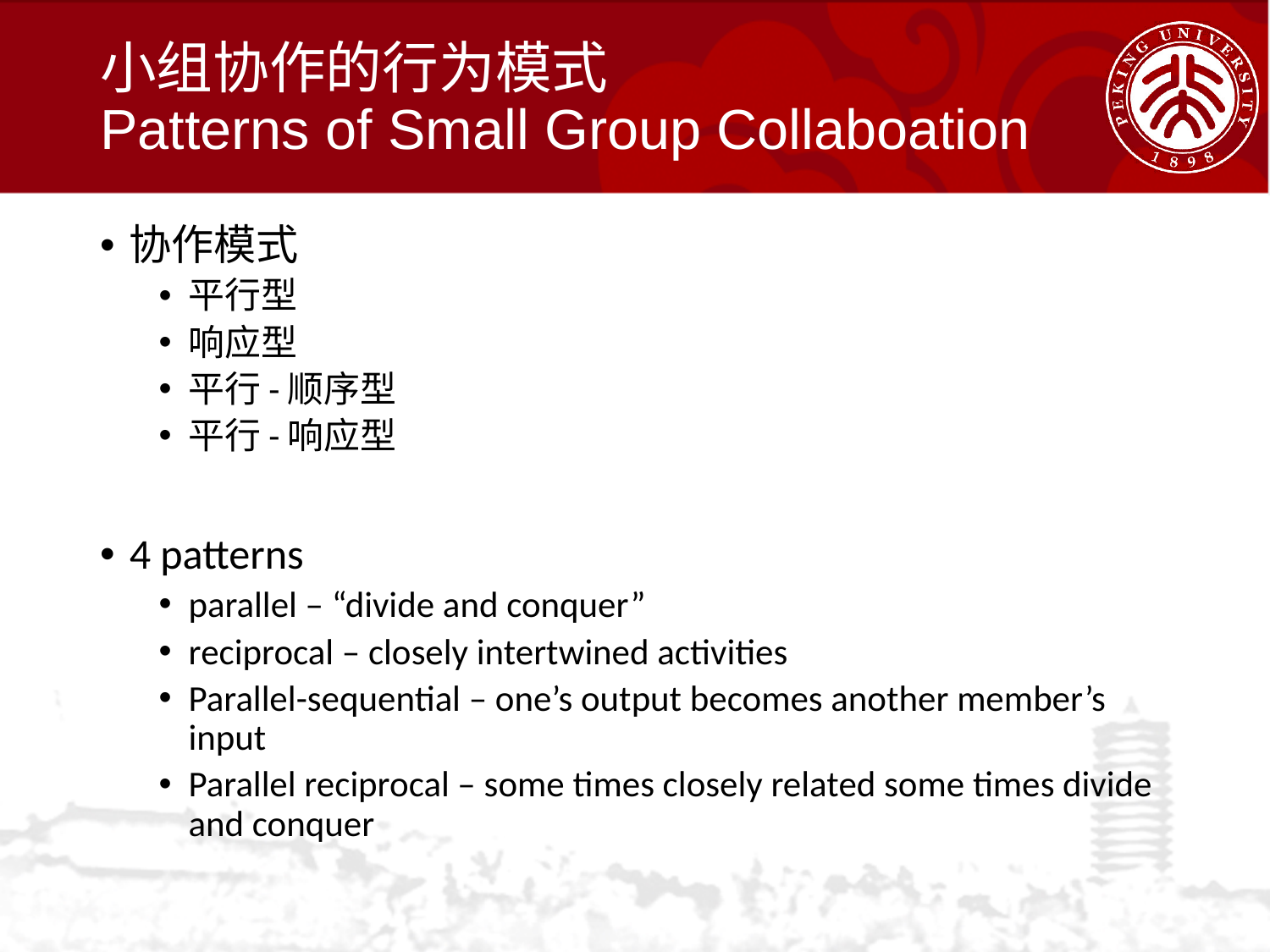

# 小组协作的行为模式 Patterns of Small Group Collaboation
协作模式
平行型
响应型
平行-顺序型
平行-响应型

4 patterns
parallel – “divide and conquer”
reciprocal – closely intertwined activities
Parallel-sequential – one’s output becomes another member’s input
Parallel reciprocal – some times closely related some times divide and conquer